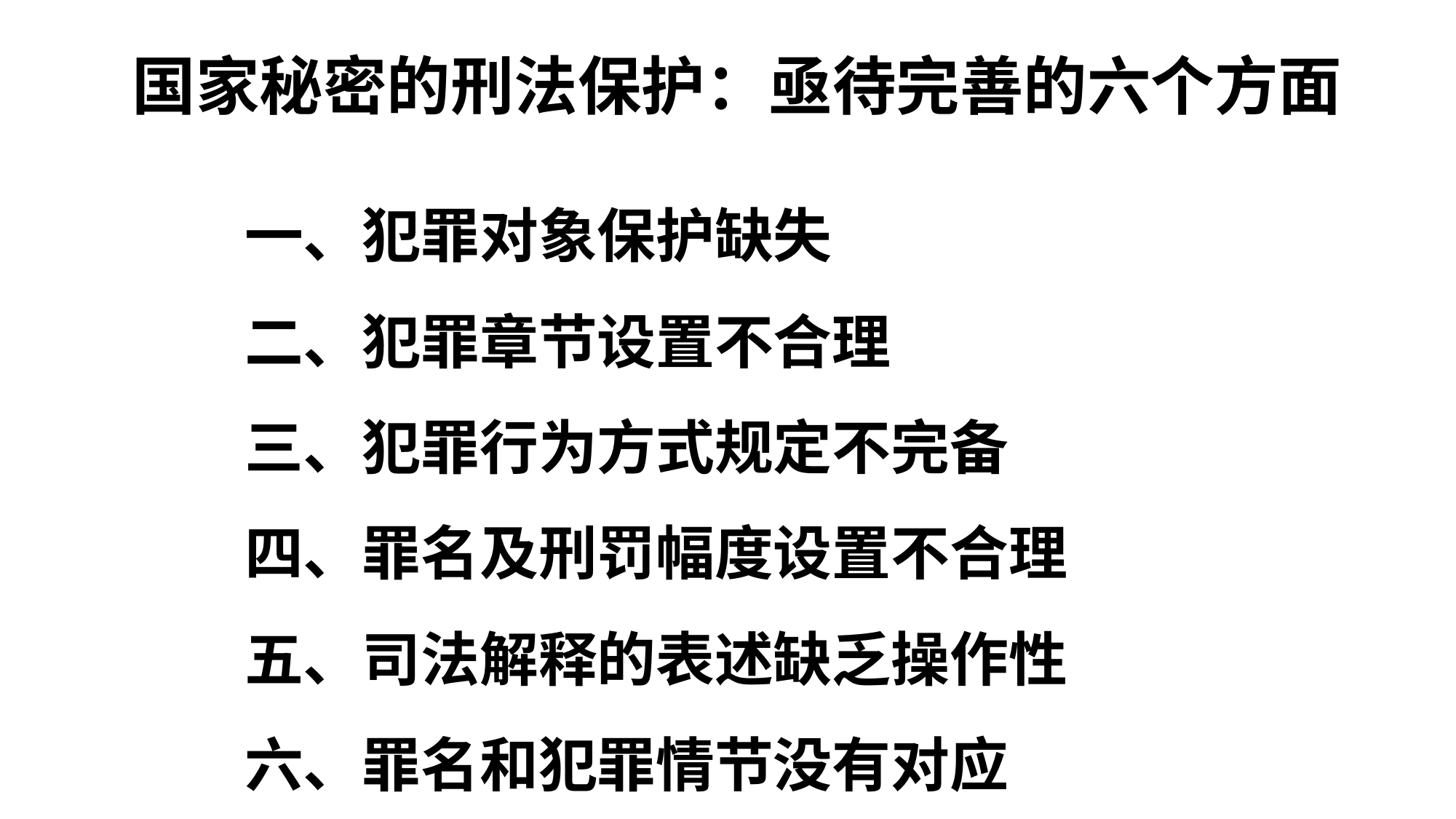

# 国家秘密的刑法保护：亟待完善的六个方面
一、犯罪对象保护缺失
二、犯罪章节设置不合理
三、犯罪行为方式规定不完备
四、罪名及刑罚幅度设置不合理
五、司法解释的表述缺乏操作性
六、罪名和犯罪情节没有对应